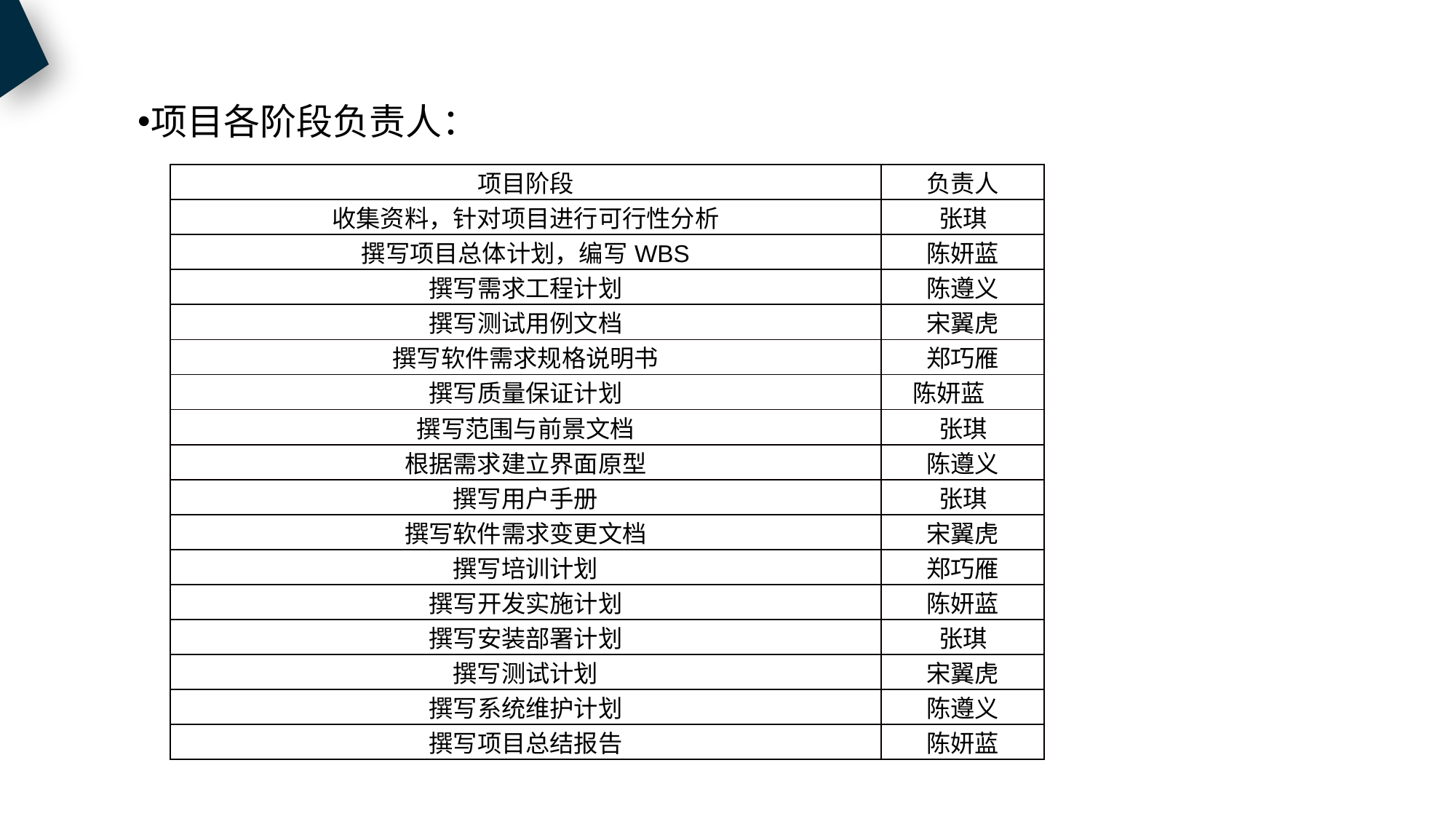

项目各阶段负责人：
| 项目阶段 | 负责人 |
| --- | --- |
| 收集资料，针对项目进行可行性分析 | 张琪 |
| 撰写项目总体计划，编写WBS | 陈妍蓝 |
| 撰写需求工程计划 | 陈遵义 |
| 撰写测试用例文档 | 宋翼虎 |
| 撰写软件需求规格说明书 | 郑巧雁 |
| 撰写质量保证计划 | 陈妍蓝 |
| 撰写范围与前景文档 | 张琪 |
| 根据需求建立界面原型 | 陈遵义 |
| 撰写用户手册 | 张琪 |
| 撰写软件需求变更文档 | 宋翼虎 |
| 撰写培训计划 | 郑巧雁 |
| 撰写开发实施计划 | 陈妍蓝 |
| 撰写安装部署计划 | 张琪 |
| 撰写测试计划 | 宋翼虎 |
| 撰写系统维护计划 | 陈遵义 |
| 撰写项目总结报告 | 陈妍蓝 |